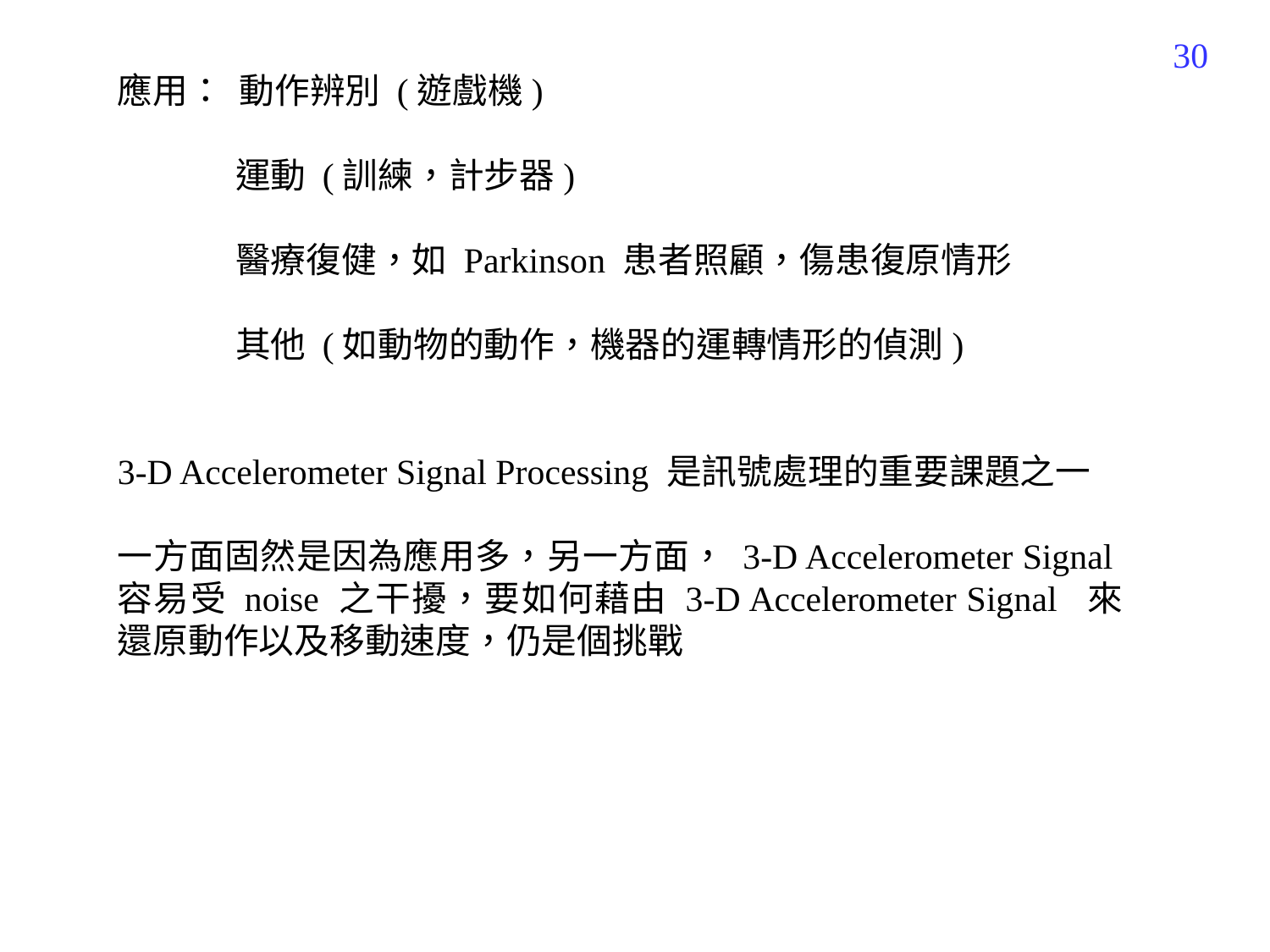

30
應用：  動作辨別 (遊戲機)

              運動 (訓練，計步器)

              醫療復健，如 Parkinson 患者照顧，傷患復原情形

              其他 (如動物的動作，機器的運轉情形的偵測)

3-D Accelerometer Signal Processing 是訊號處理的重要課題之一

一方面固然是因為應用多，另一方面， 3-D Accelerometer Signal  容易受 noise 之干擾，要如何藉由 3-D Accelerometer Signal  來還原動作以及移動速度，仍是個挑戰